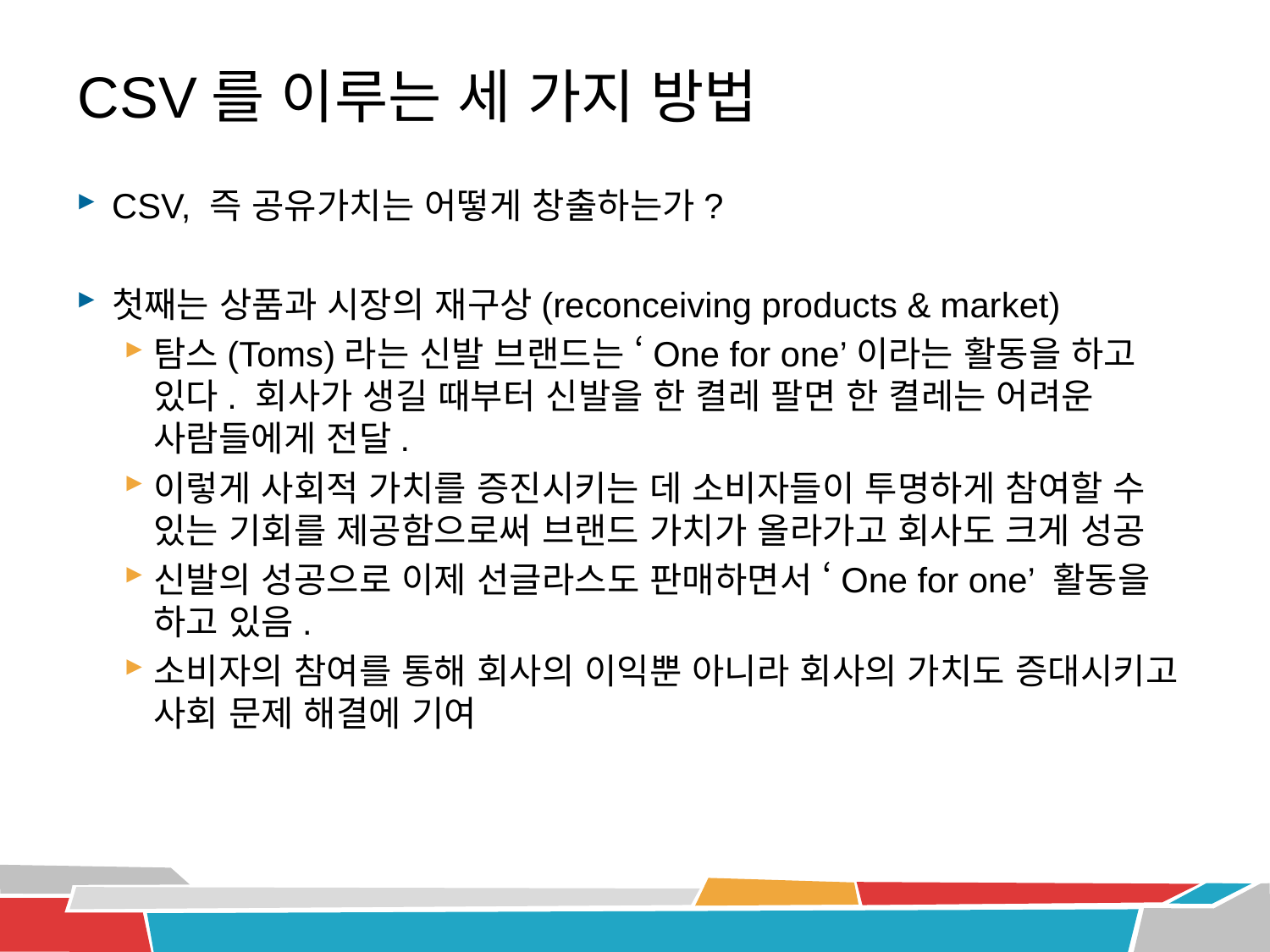

# CSV를 이루는 세 가지 방법
CSV, 즉 공유가치는 어떻게 창출하는가?

첫째는 상품과 시장의 재구상(reconceiving products & market)
탐스(Toms)라는 신발 브랜드는 ‘One for one’이라는 활동을 하고 있다. 회사가 생길 때부터 신발을 한 켤레 팔면 한 켤레는 어려운 사람들에게 전달.
이렇게 사회적 가치를 증진시키는 데 소비자들이 투명하게 참여할 수 있는 기회를 제공함으로써 브랜드 가치가 올라가고 회사도 크게 성공
신발의 성공으로 이제 선글라스도 판매하면서 ‘One for one’ 활동을 하고 있음.
소비자의 참여를 통해 회사의 이익뿐 아니라 회사의 가치도 증대시키고 사회 문제 해결에 기여